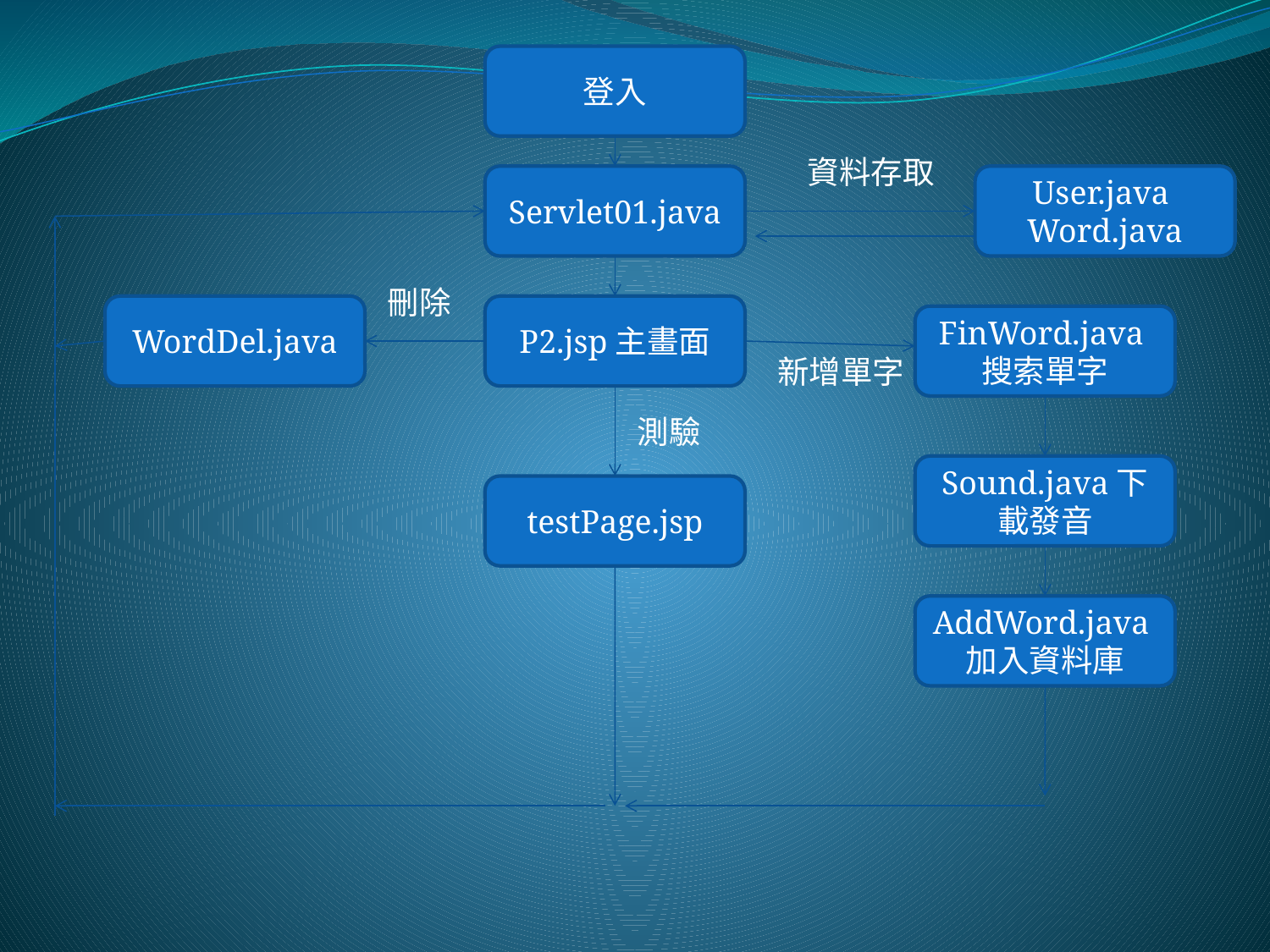

登入
資料存取
Servlet01.java

User.java  Word.java

刪除
WordDel.java
P2.jsp主畫面
FinWord.java搜索單字
新增單字
測驗
Sound.java下載發音
testPage.jsp
AddWord.java加入資料庫